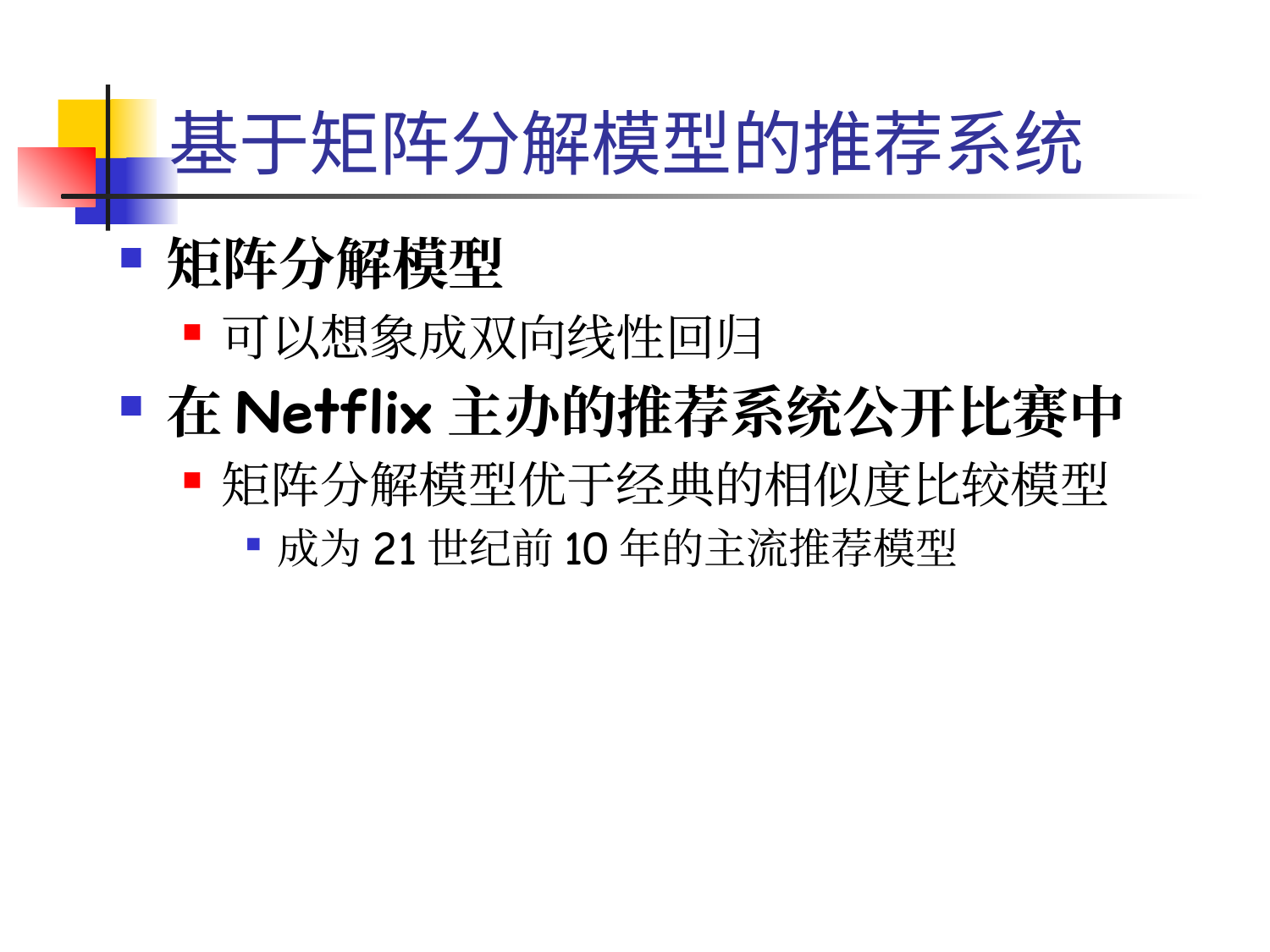

# 基于矩阵分解模型的推荐系统
矩阵分解模型
可以想象成双向线性回归
在Netflix主办的推荐系统公开比赛中
矩阵分解模型优于经典的相似度比较模型
成为21世纪前10年的主流推荐模型